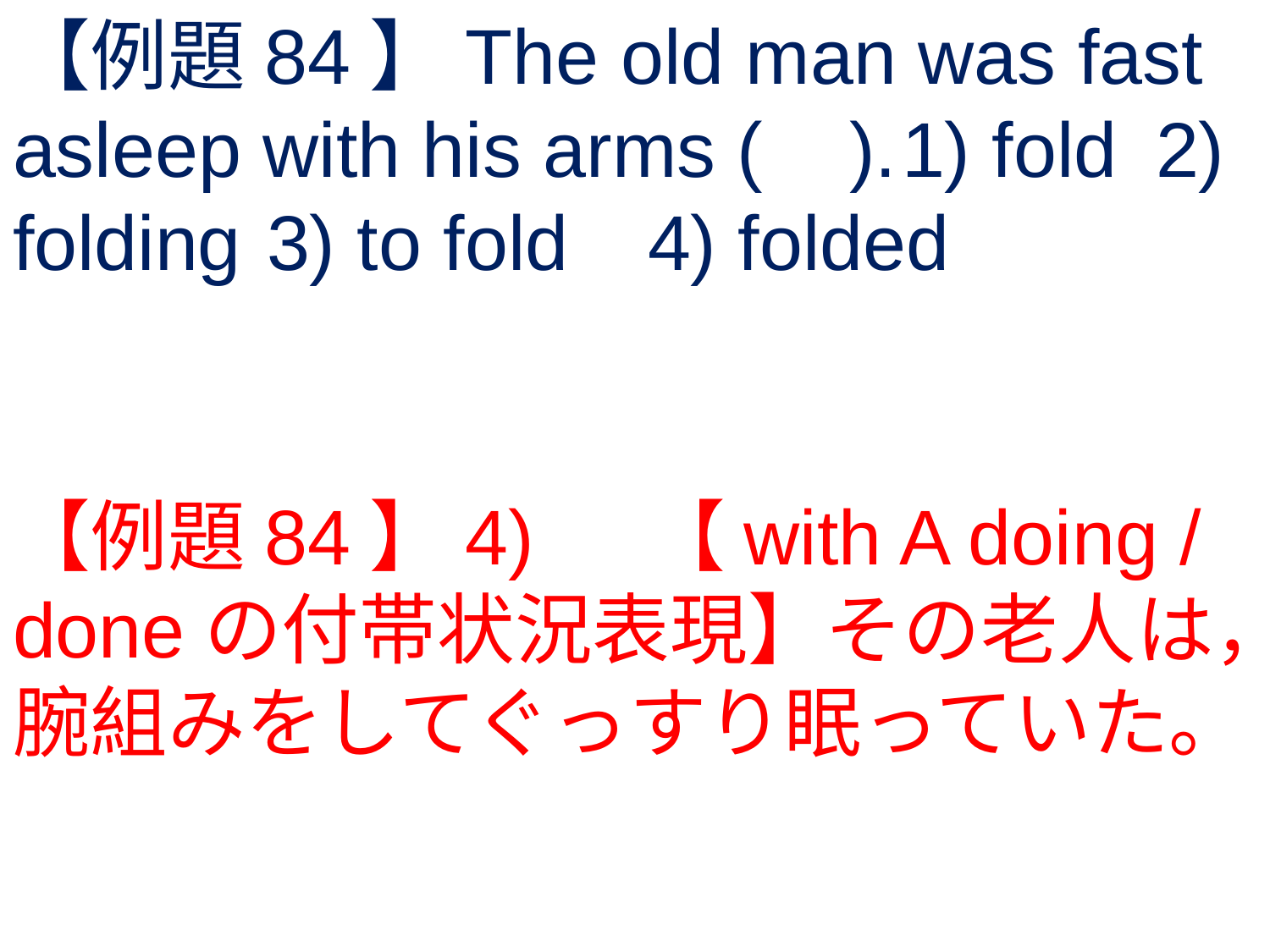

# 【例題84】The old man was fast asleep with his arms (    ).	1) fold	2) folding	3) to fold	4) folded
【例題84】4) 	【with A doing / doneの付帯状況表現】その老人は，腕組みをしてぐっすり眠っていた。